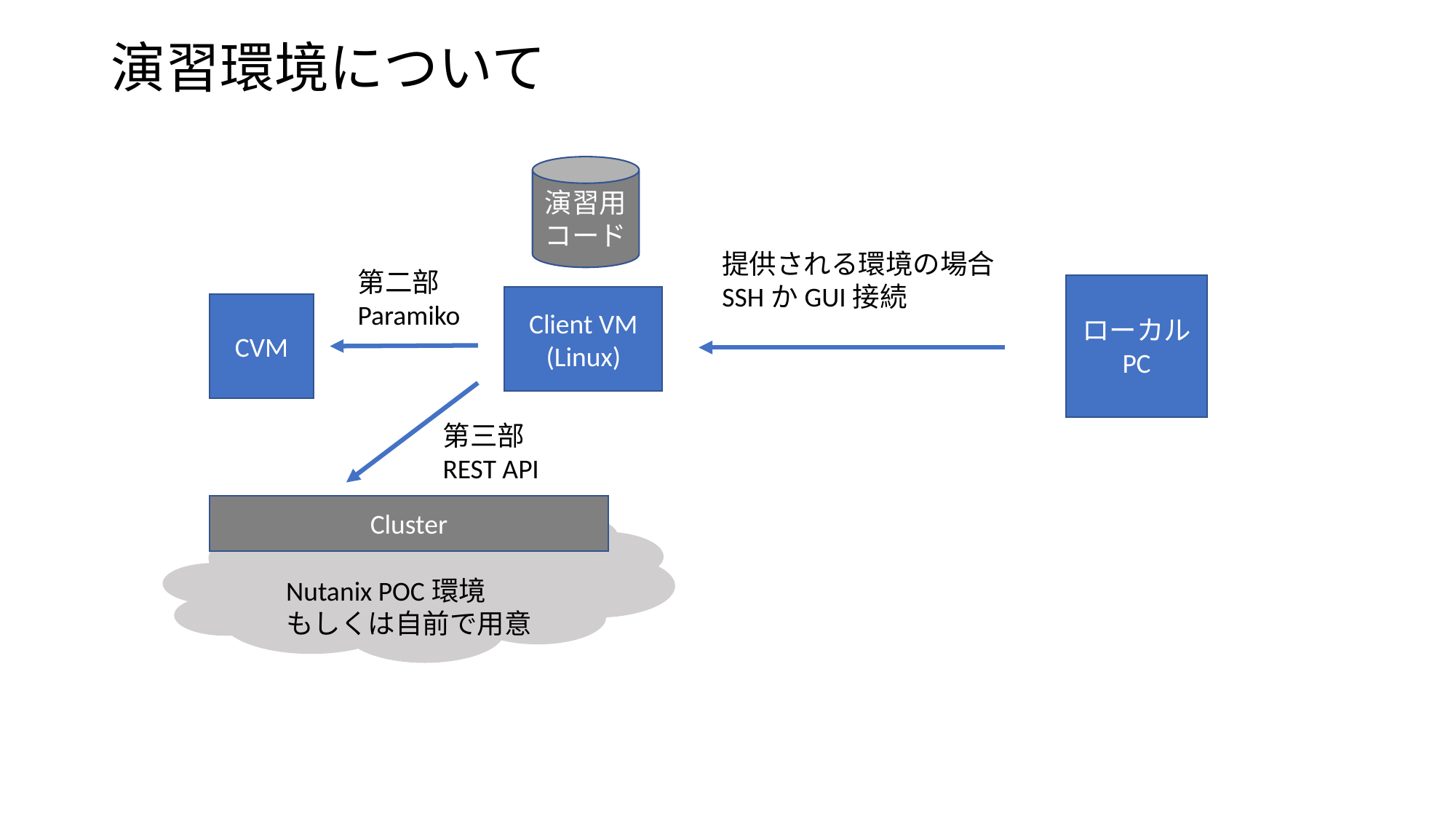

# 演習環境について
演習用
コード
提供される環境の場合
SSHかGUI接続
第二部
Paramiko
ローカル
PC
Client VM
(Linux)
CVM
第三部
REST API
Cluster

Nutanix POC環境
もしくは自前で用意